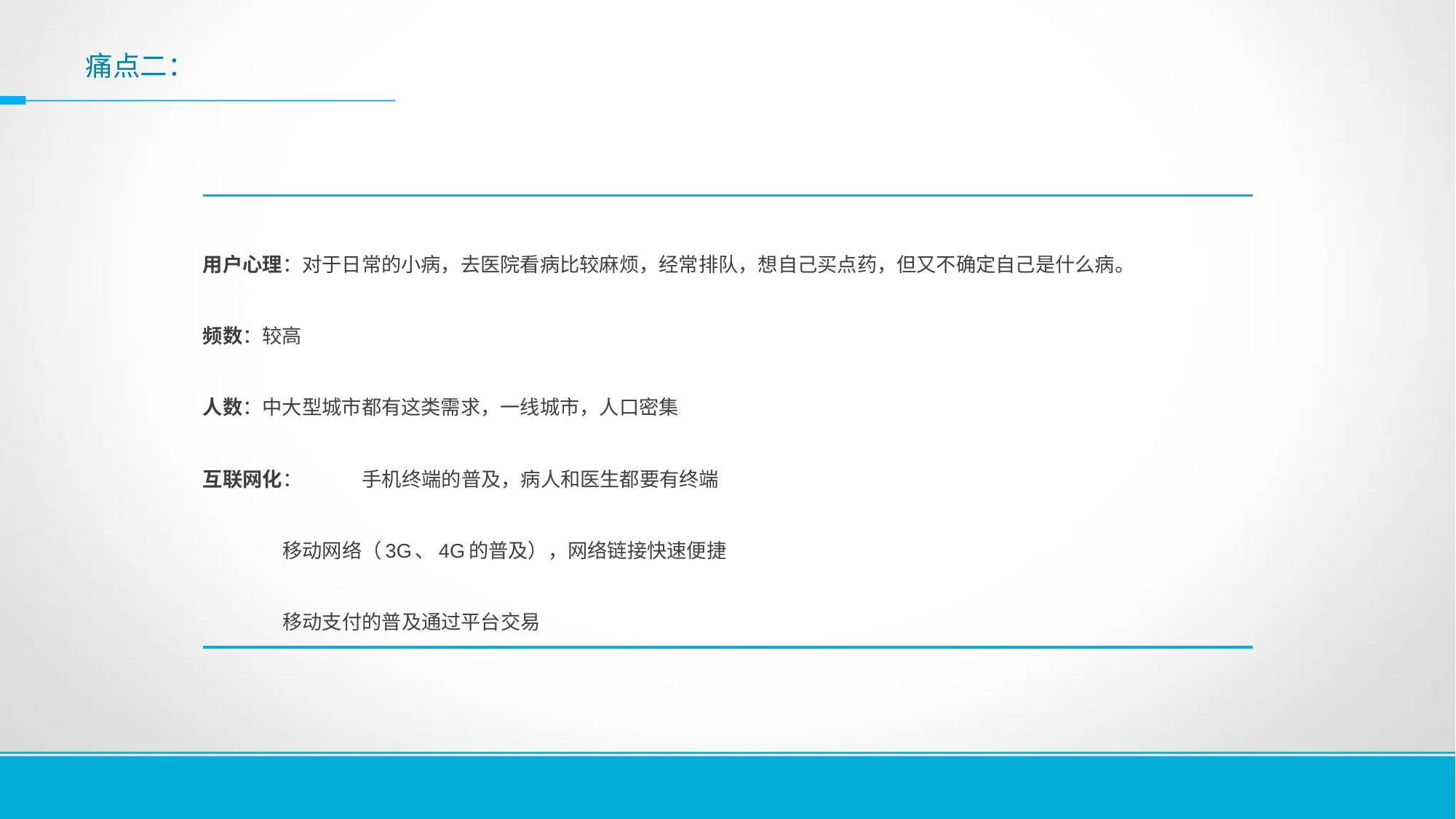

痛点二：
用户心理：对于日常的小病，去医院看病比较麻烦，经常排队，想自己买点药，但又不确定自己是什么病。
频数：较高
人数：中大型城市都有这类需求，一线城市，人口密集
互联网化：	手机终端的普及，病人和医生都要有终端
	移动网络（3G、4G的普及），网络链接快速便捷
	移动支付的普及通过平台交易